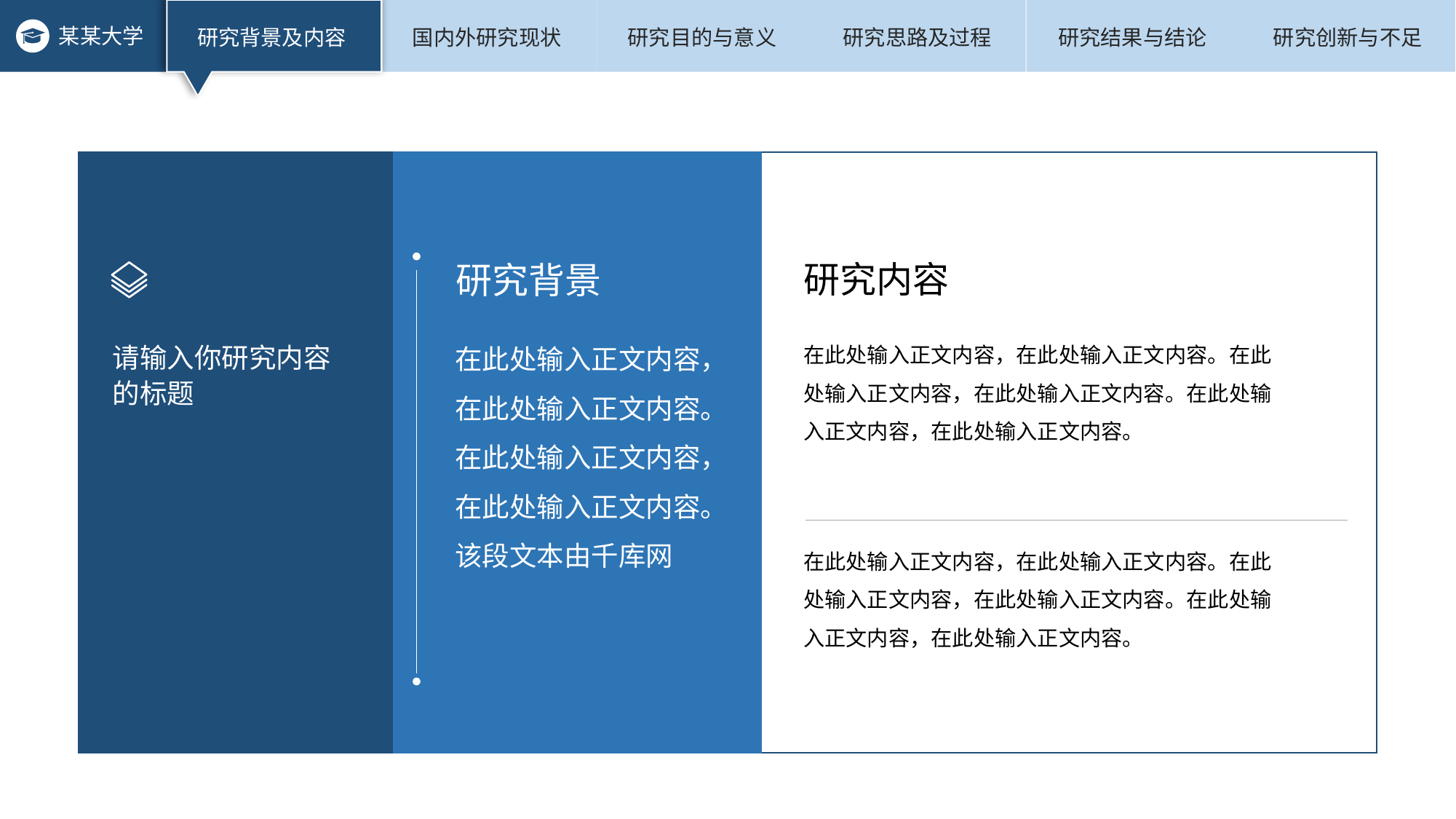

研究内容
研究背景

在此处输入正文内容，在此处输入正文内容。在此处输入正文内容，在此处输入正文内容。该段文本由千库网
在此处输入正文内容，在此处输入正文内容。在此处输入正文内容，在此处输入正文内容。在此处输入正文内容，在此处输入正文内容。
请输入你研究内容
的标题
在此处输入正文内容，在此处输入正文内容。在此处输入正文内容，在此处输入正文内容。在此处输入正文内容，在此处输入正文内容。